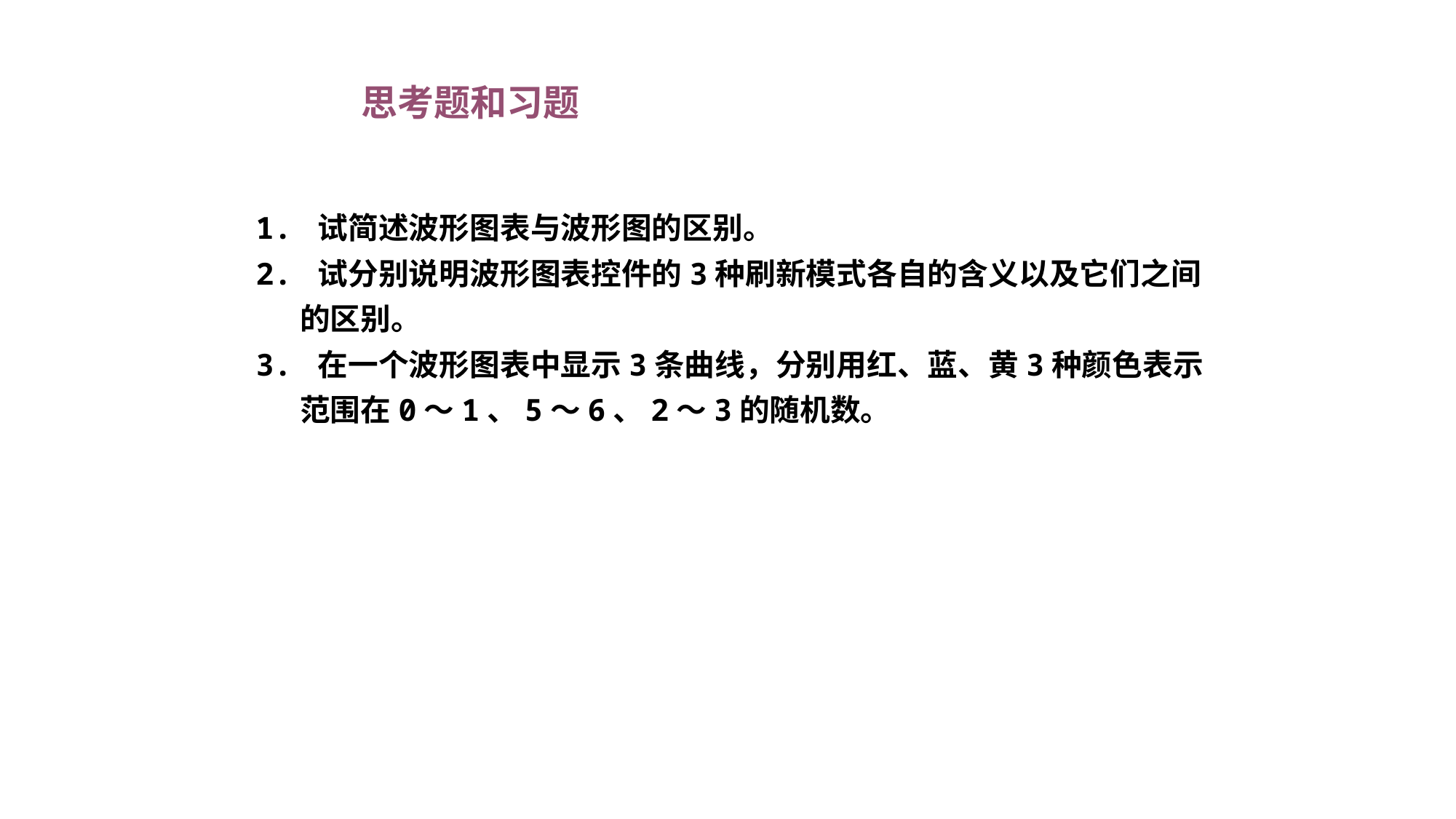

思考题和习题
1. 试简述波形图表与波形图的区别。
2. 试分别说明波形图表控件的3种刷新模式各自的含义以及它们之间的区别。
3. 在一个波形图表中显示3条曲线，分别用红、蓝、黄3种颜色表示范围在0～1、5～6、2～3的随机数。